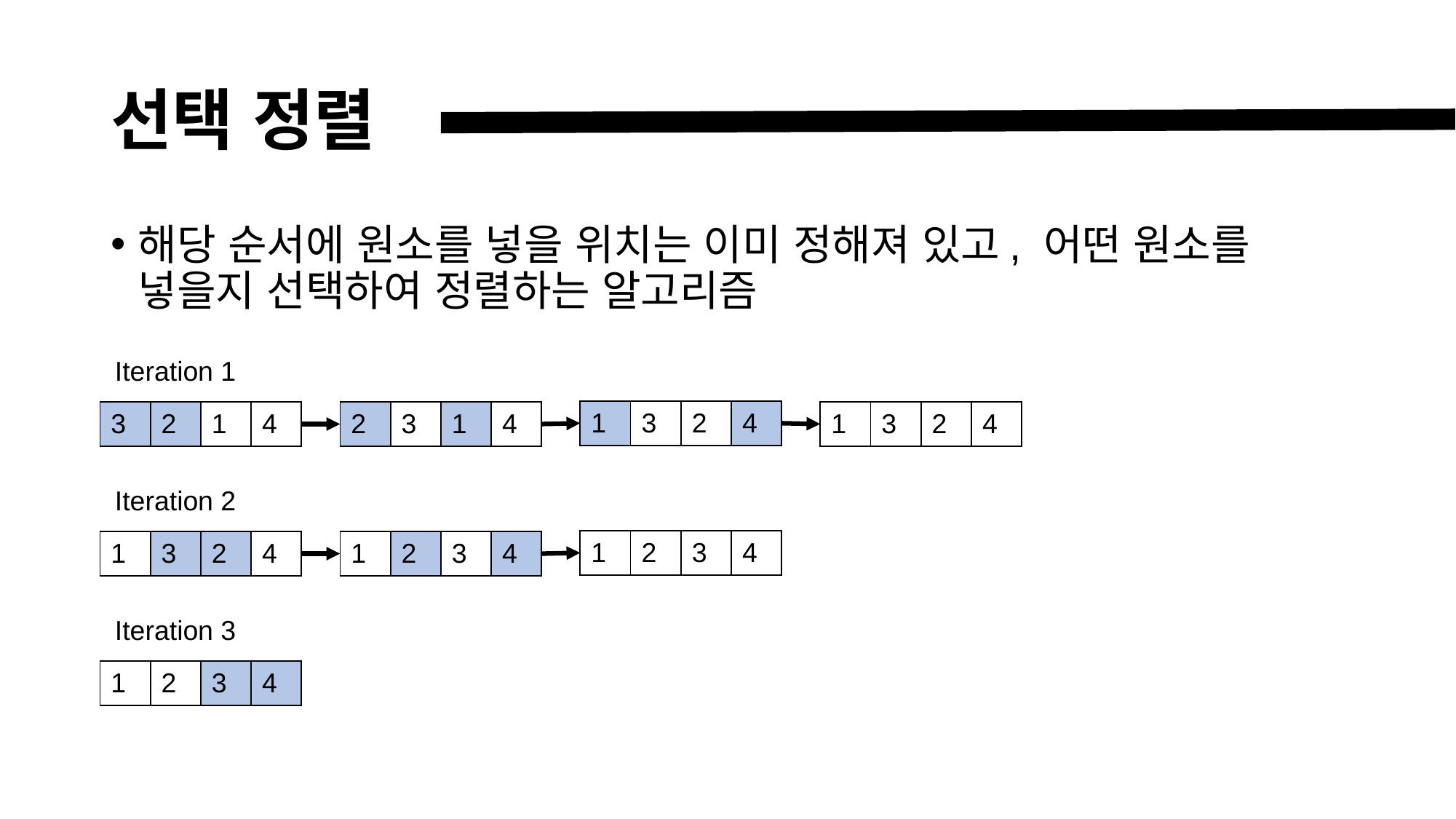

# 선택 정렬
해당 순서에 원소를 넣을 위치는 이미 정해져 있고, 어떤 원소를 넣을지 선택하여 정렬하는 알고리즘
Iteration 1
| 1 | 3 | 2 | 4 |
| --- | --- | --- | --- |
| 3 | 2 | 1 | 4 |
| --- | --- | --- | --- |
| 2 | 3 | 1 | 4 |
| --- | --- | --- | --- |
| 1 | 3 | 2 | 4 |
| --- | --- | --- | --- |
Iteration 2
| 1 | 2 | 3 | 4 |
| --- | --- | --- | --- |
| 1 | 3 | 2 | 4 |
| --- | --- | --- | --- |
| 1 | 2 | 3 | 4 |
| --- | --- | --- | --- |
Iteration 3
| 1 | 2 | 3 | 4 |
| --- | --- | --- | --- |